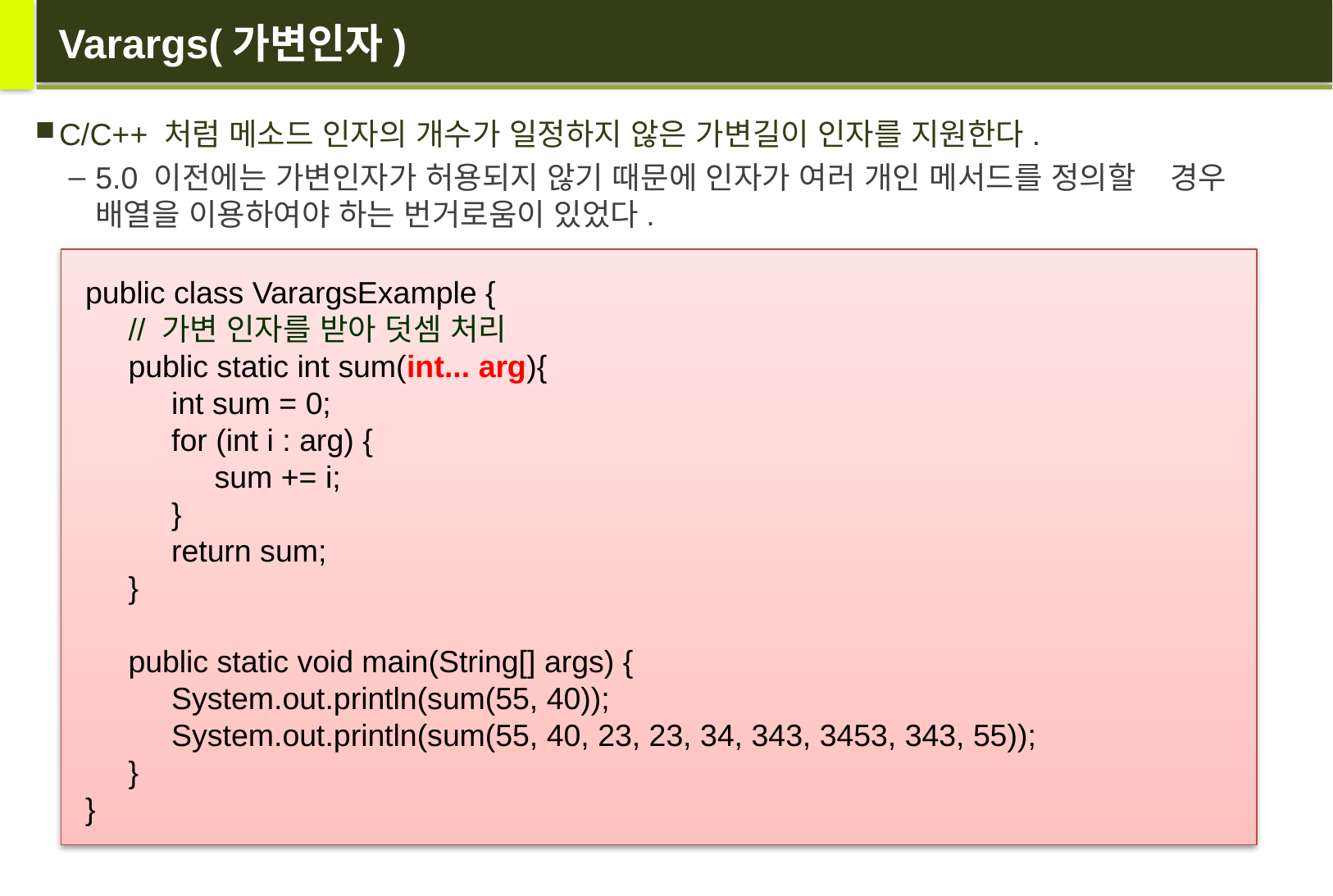

# Varargs(가변인자)
C/C++ 처럼 메소드 인자의 개수가 일정하지 않은 가변길이 인자를 지원한다.
5.0 이전에는 가변인자가 허용되지 않기 때문에 인자가 여러 개인 메서드를 정의할    경우 배열을 이용하여야 하는 번거로움이 있었다.
public class VarargsExample {
     // 가변 인자를 받아 덧셈 처리
     public static int sum(int... arg){
          int sum = 0;
          for (int i : arg) {
               sum += i;
          }
          return sum;
     }

     public static void main(String[] args) {
          System.out.println(sum(55, 40));
          System.out.println(sum(55, 40, 23, 23, 34, 343, 3453, 343, 55));
     }
}